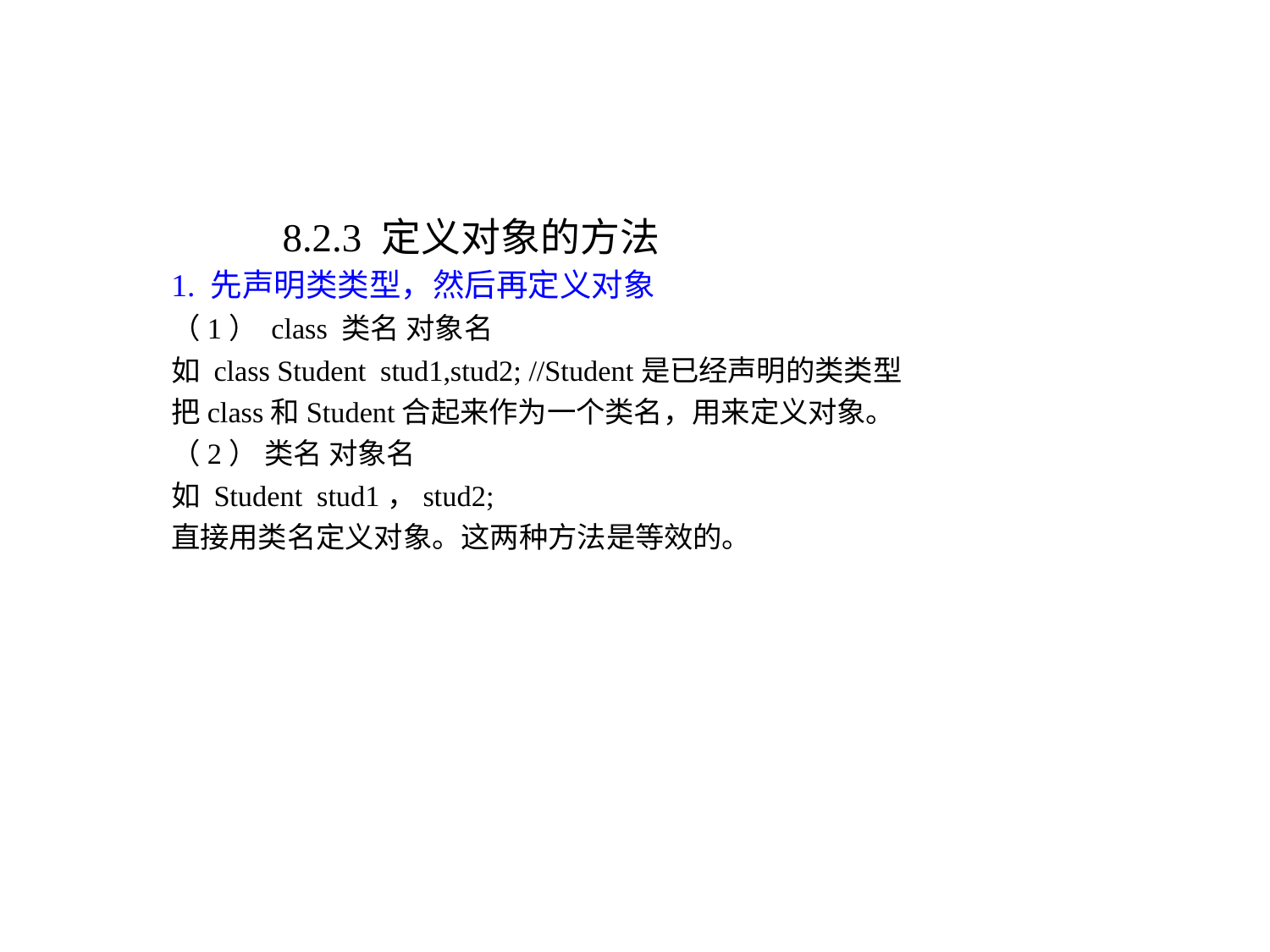

8.2.3 定义对象的方法
1. 先声明类类型，然后再定义对象
（1） class 类名 对象名
如 class Student  stud1,stud2; //Student是已经声明的类类型
把class和Student合起来作为一个类名，用来定义对象。
（2） 类名 对象名
如 Student  stud1，stud2;
直接用类名定义对象。这两种方法是等效的。